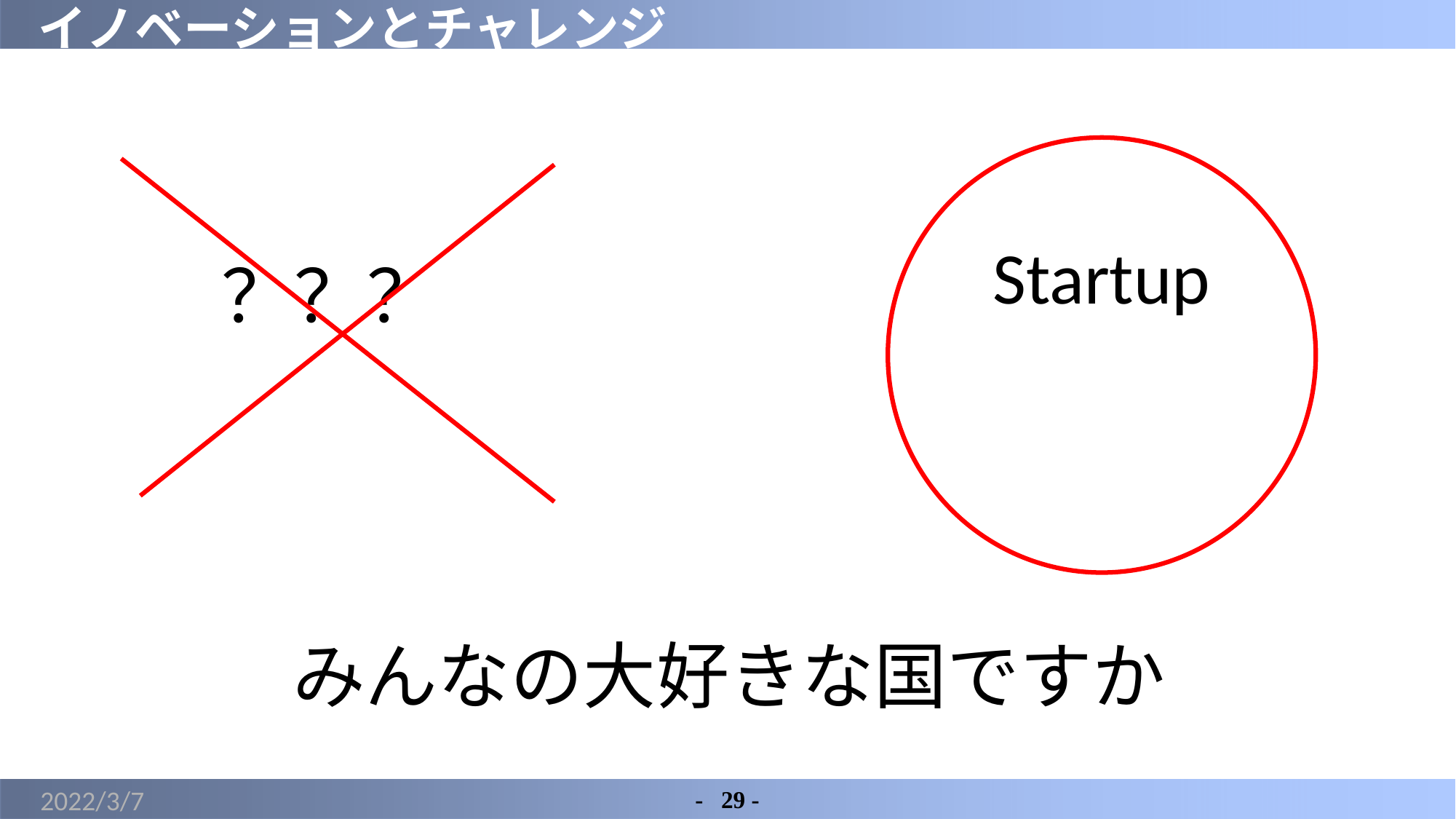

# イノベーションとチャレンジ

Startup
？？？
みんなの大好きな国ですか
2022/3/7
-	29 -